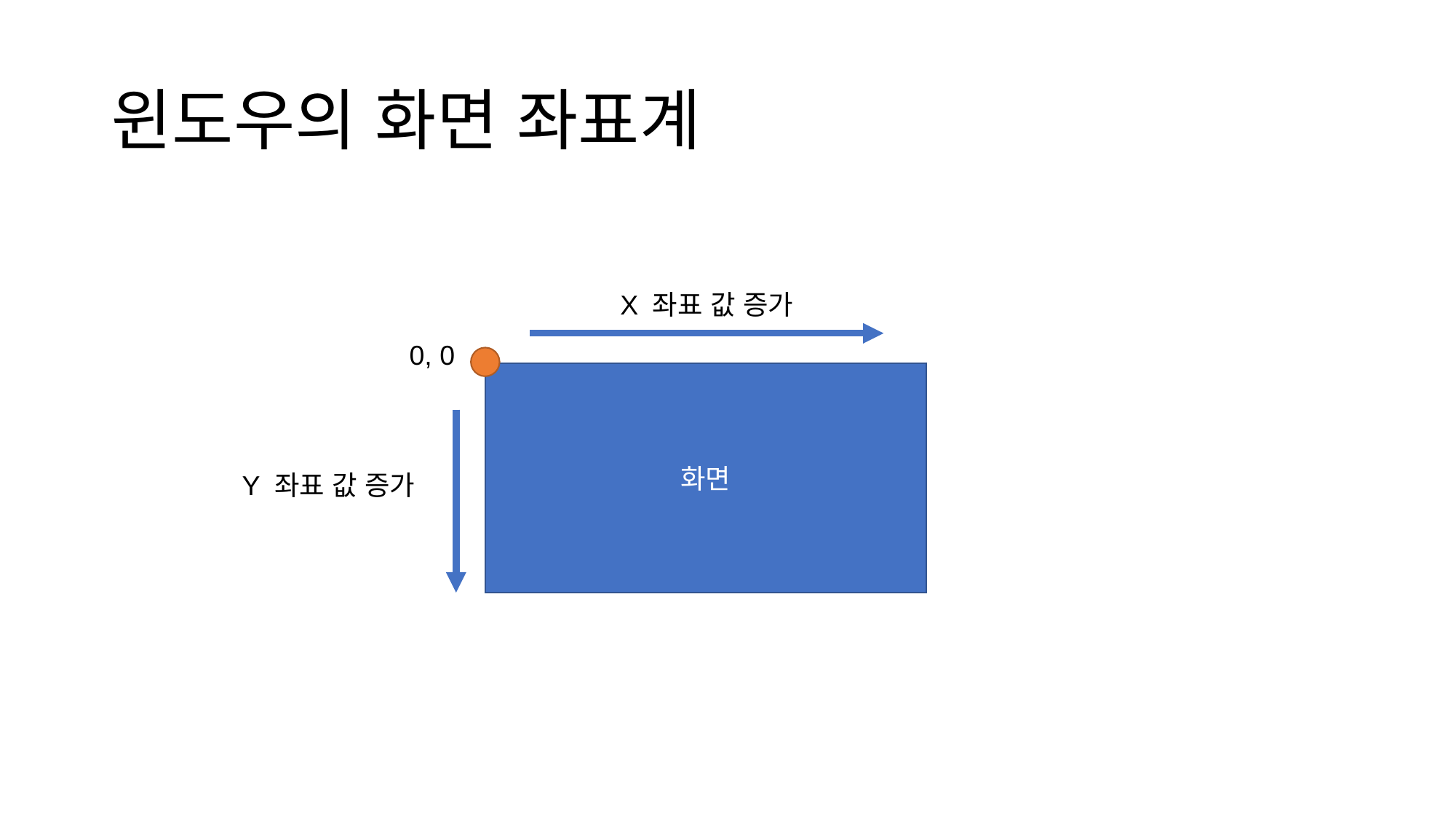

# 윈도우의 화면 좌표계
X 좌표 값 증가
0, 0

화면
Y 좌표 값 증가